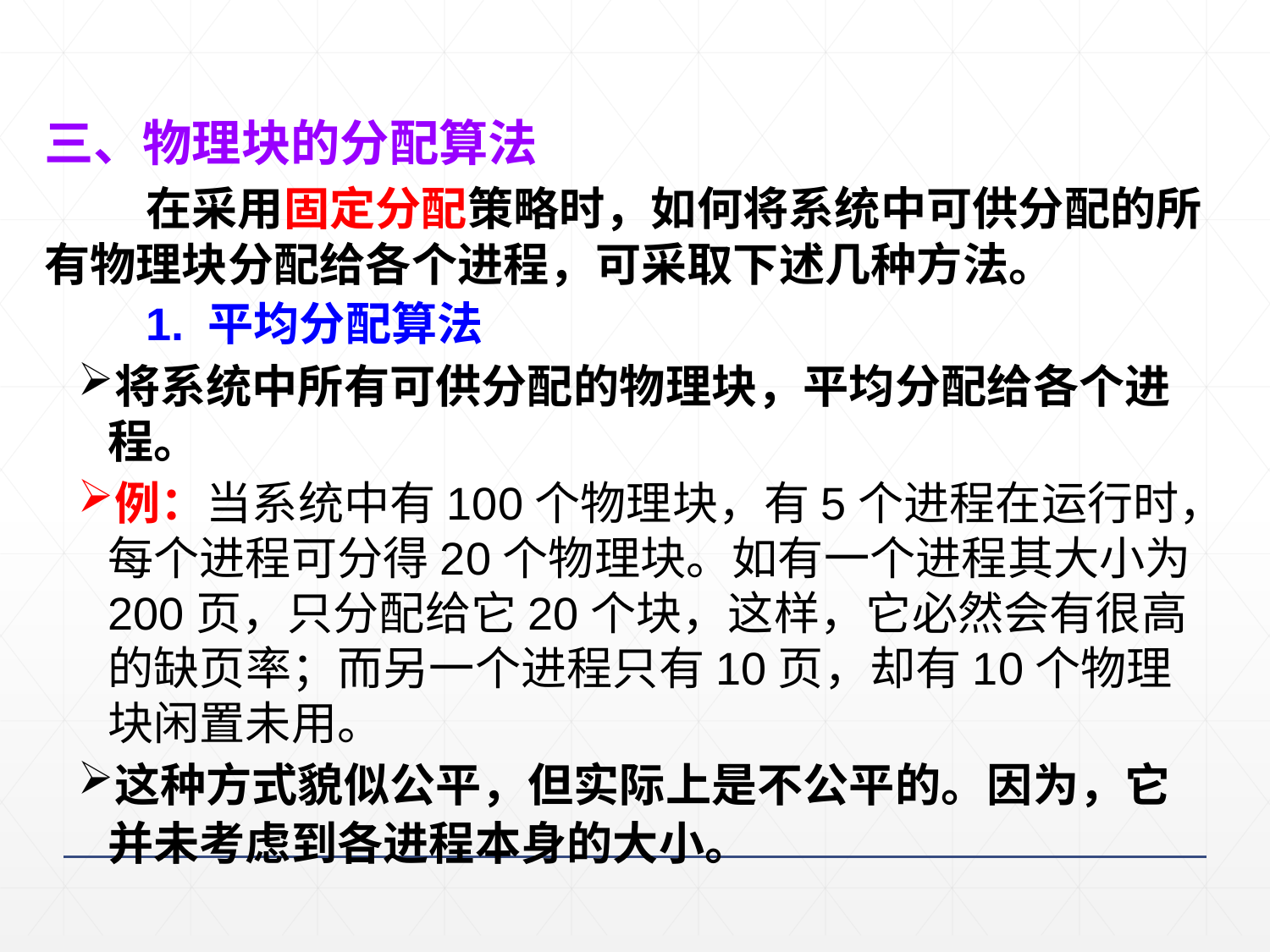

三、物理块的分配算法
        在采用固定分配策略时，如何将系统中可供分配的所有物理块分配给各个进程，可采取下述几种方法。
        1. 平均分配算法
将系统中所有可供分配的物理块，平均分配给各个进程。
例：当系统中有100个物理块，有5个进程在运行时，每个进程可分得20个物理块。如有一个进程其大小为200页，只分配给它20个块，这样，它必然会有很高的缺页率；而另一个进程只有10页，却有10个物理块闲置未用。
这种方式貌似公平，但实际上是不公平的。因为，它并未考虑到各进程本身的大小。